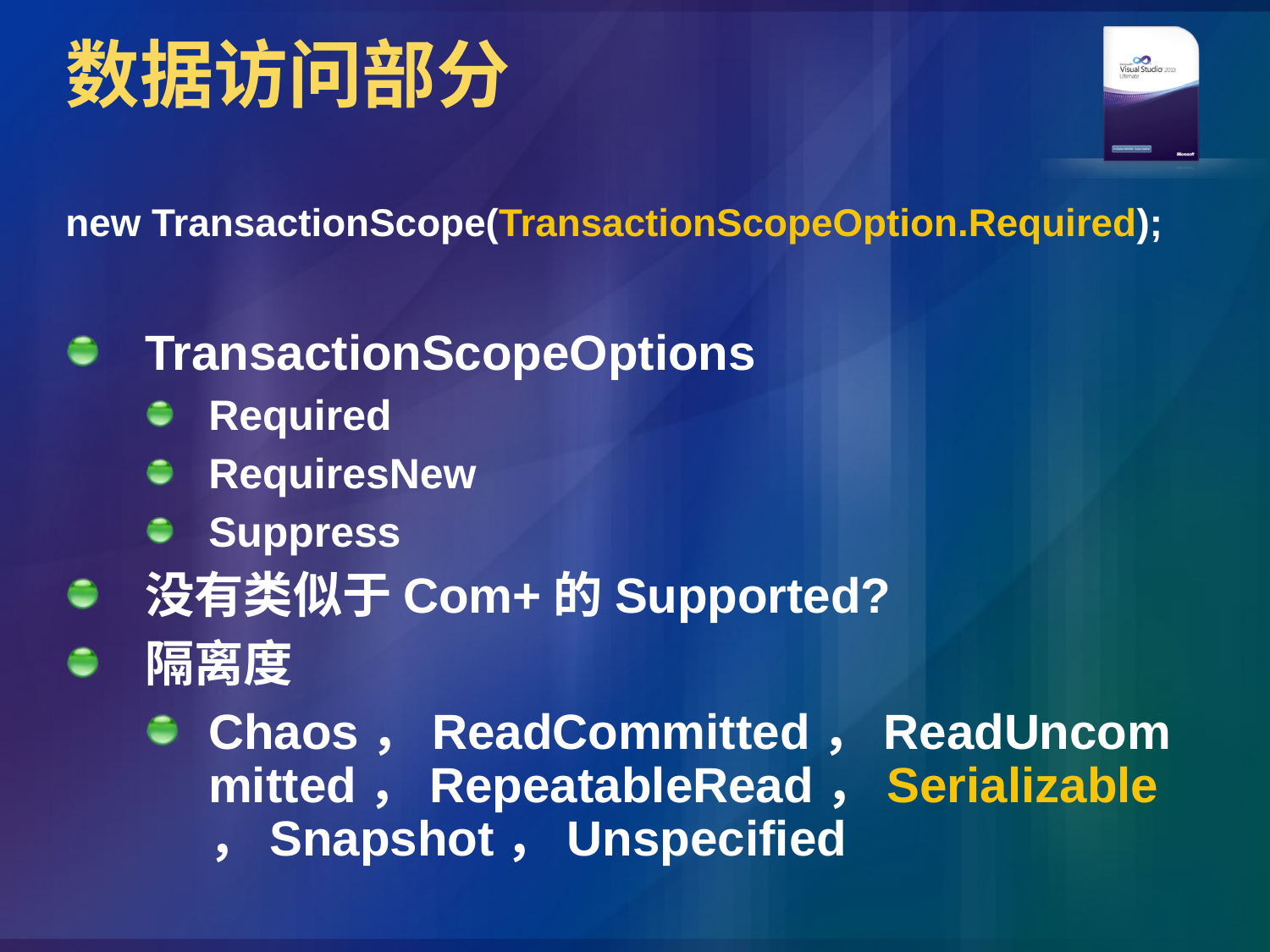

# 数据访问部分
new TransactionScope(TransactionScopeOption.Required);

TransactionScopeOptions
Required
RequiresNew
Suppress
没有类似于Com+的Supported?
隔离度
Chaos，ReadCommitted，ReadUncommitted，RepeatableRead，Serializable，Snapshot，Unspecified